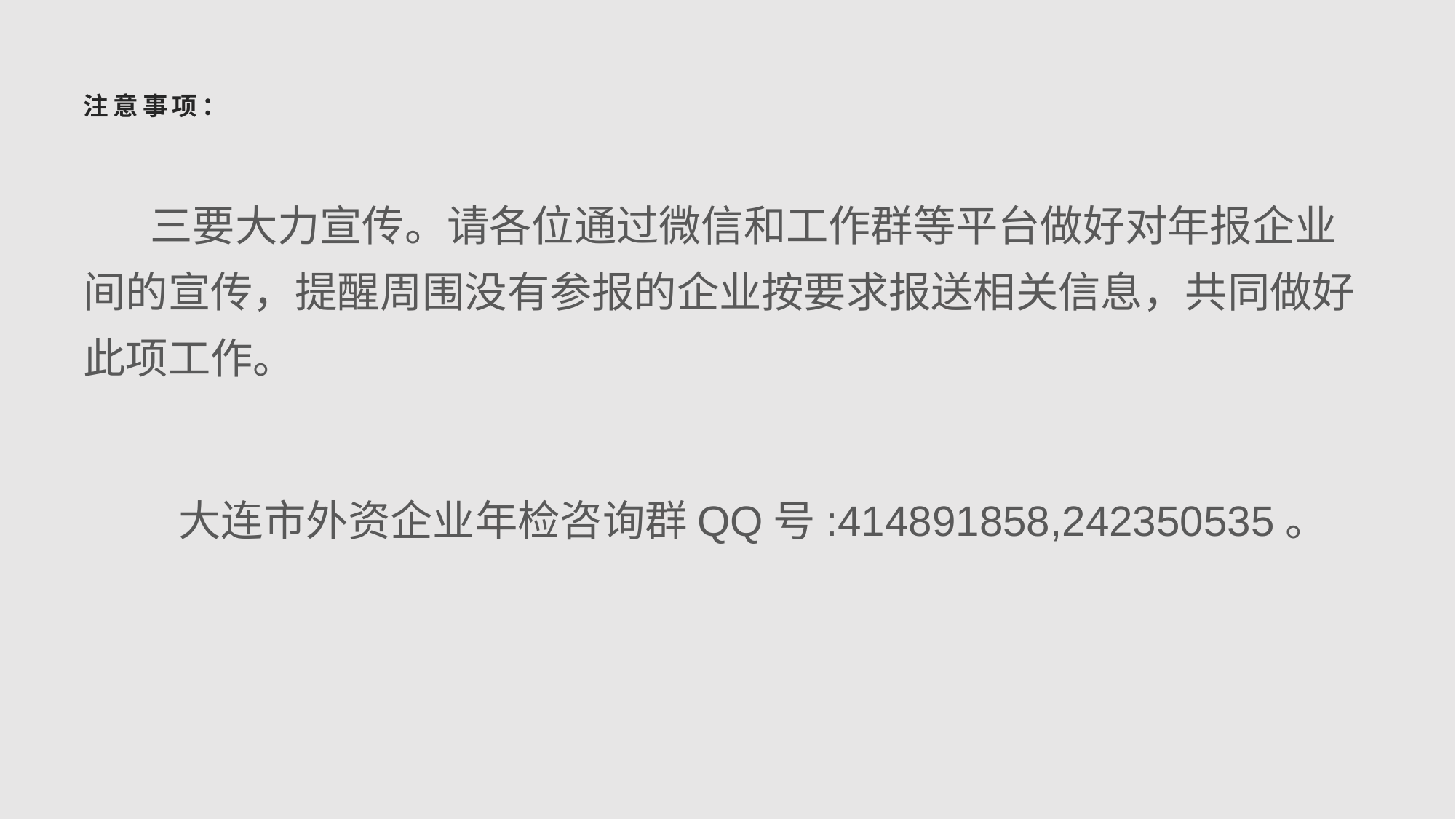

# 注意事项：
      三要大力宣传。请各位通过微信和工作群等平台做好对年报企业间的宣传，提醒周围没有参报的企业按要求报送相关信息，共同做好此项工作。

         大连市外资企业年检咨询群QQ号:414891858,242350535。